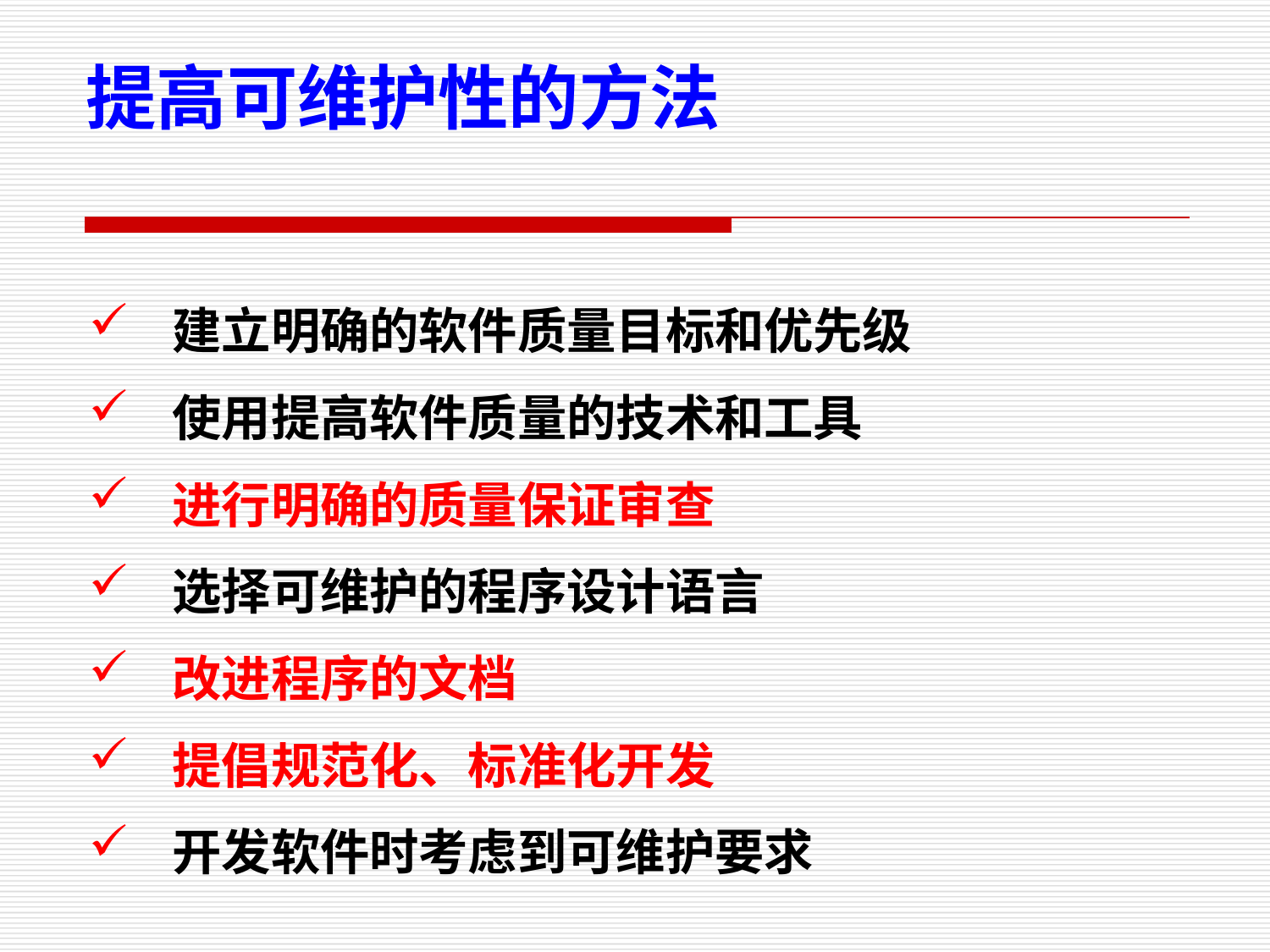

提高可维护性的方法
 建立明确的软件质量目标和优先级
 使用提高软件质量的技术和工具
 进行明确的质量保证审查
 选择可维护的程序设计语言
 改进程序的文档
 提倡规范化、标准化开发
 开发软件时考虑到可维护要求